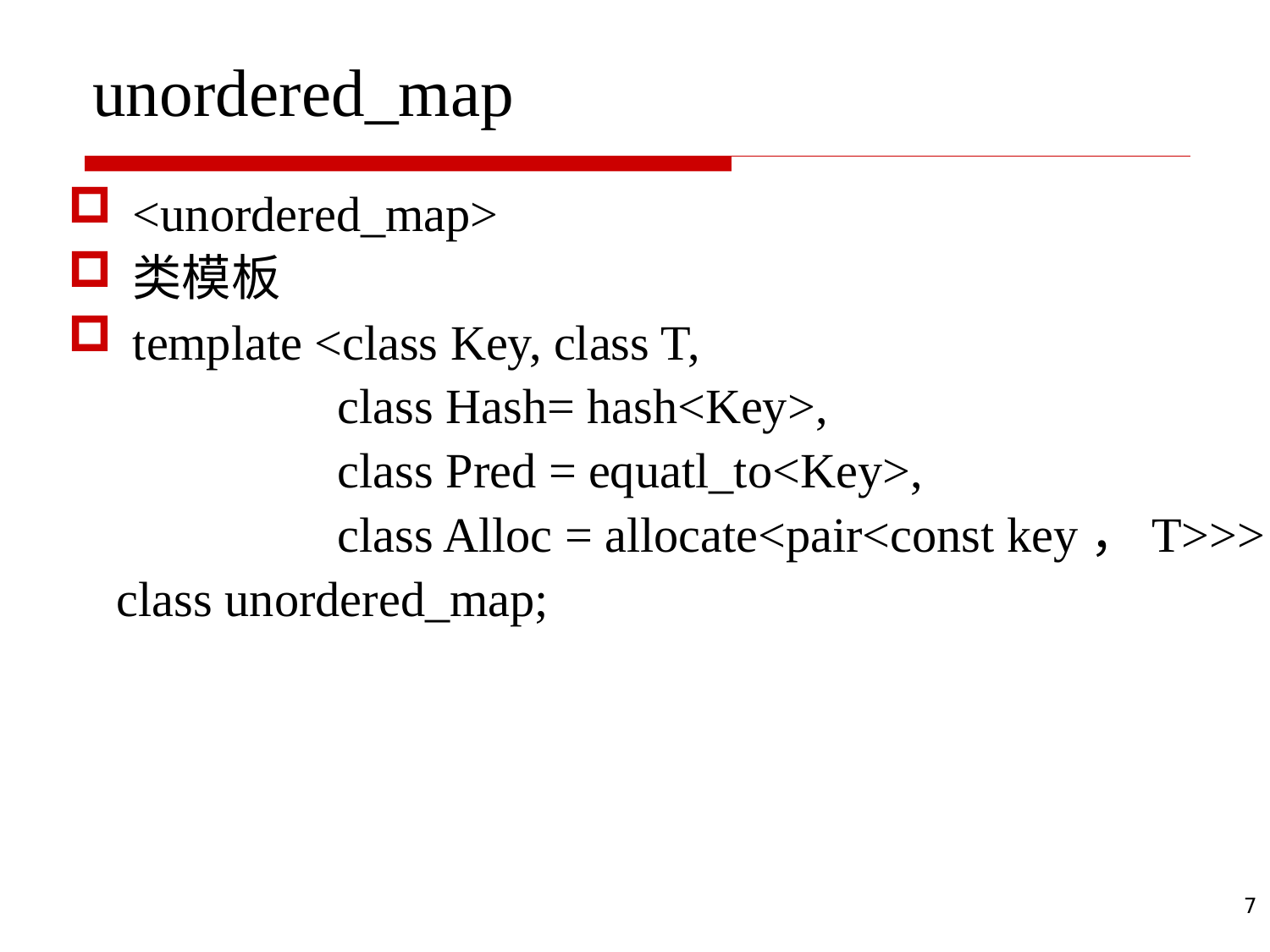

# unordered_map
<unordered_map>
类模板
template <class Key, class T,
                      class Hash= hash<Key>,
                      class Pred = equatl_to<Key>,
                      class Alloc = allocate<pair<const key，T>>>
    class unordered_map;

7